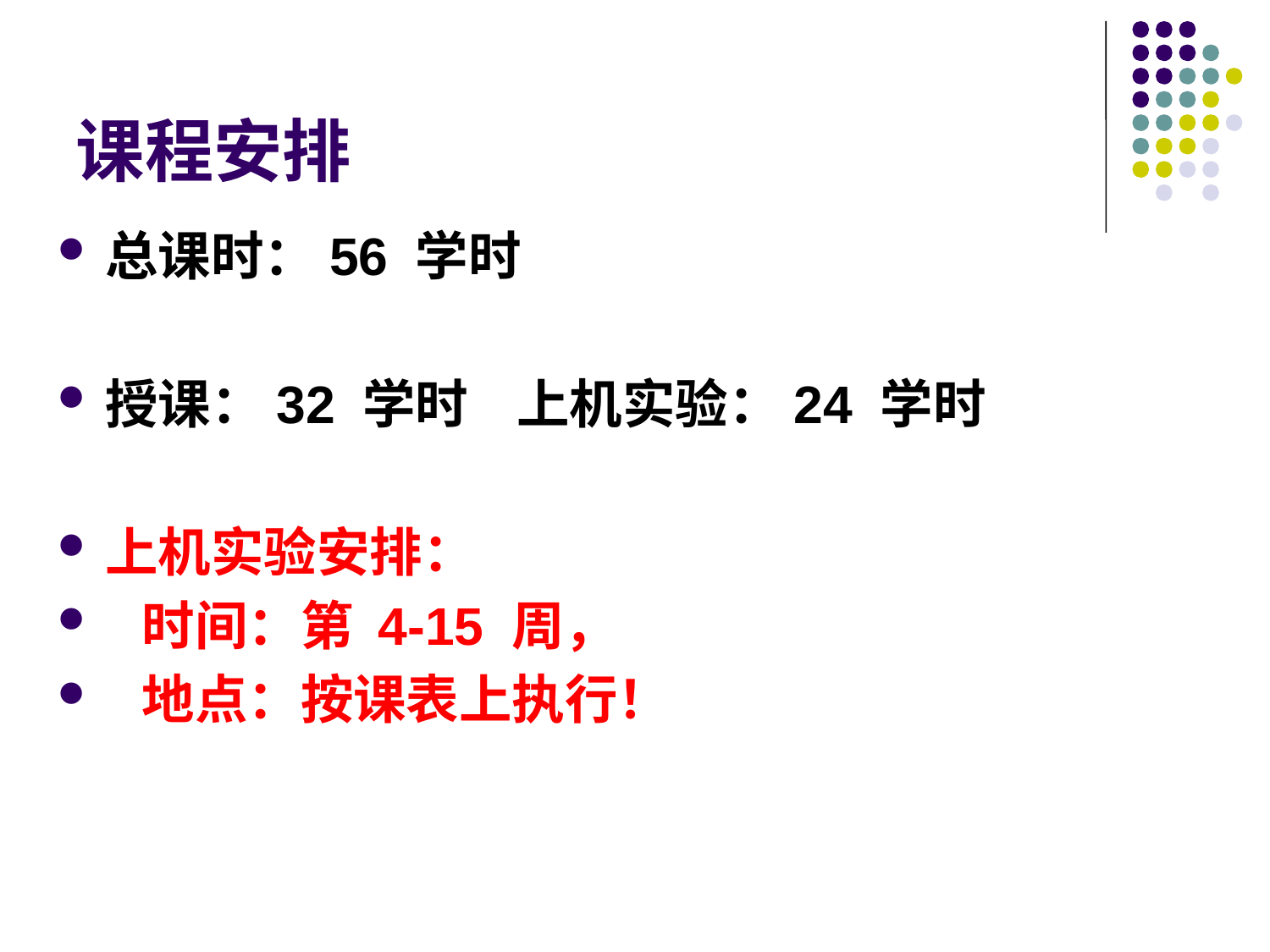

# 课程安排
总课时：56 学时

授课：32 学时    上机实验：24 学时

上机实验安排：
  时间：第 4-15 周，
  地点：按课表上执行！